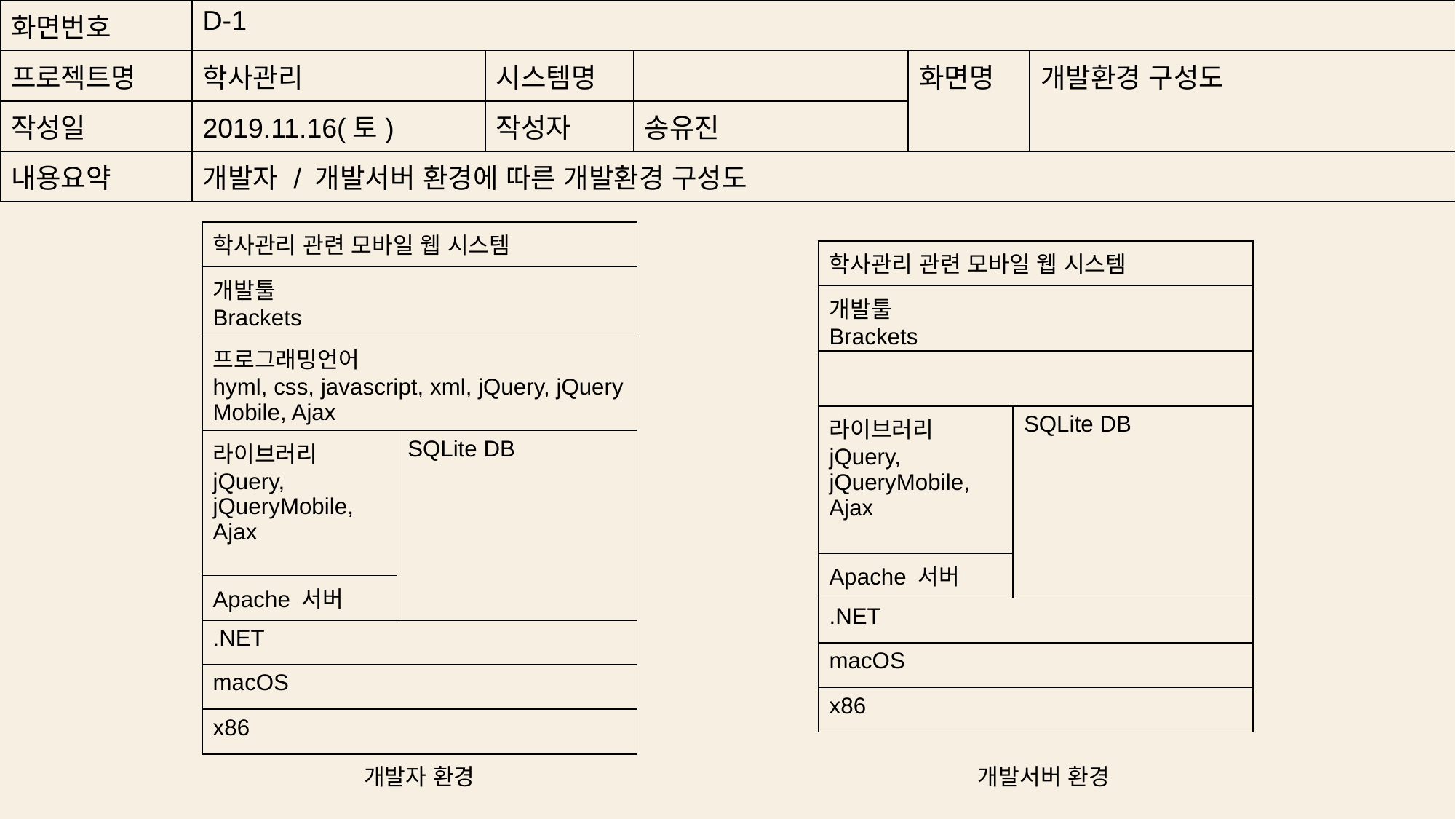

| 화면번호 | D-1 |  |  |  |  |
| --- | --- | --- | --- | --- | --- |
| 프로젝트명 | 학사관리 | 시스템명 |  | 화면명 | 개발환경 구성도 |
| 작성일 | 2019.11.16(토) | 작성자 | 송유진 |  |  |
| 내용요약 | 개발자 / 개발서버 환경에 따른 개발환경 구성도 |  |  |  |  |
| 학사관리 관련 모바일 웹 시스템 |  |
| --- | --- |
| 개발툴 Brackets |  |
| 프로그래밍언어 hyml, css, javascript, xml, jQuery, jQuery Mobile, Ajax |  |
| 라이브러리 jQuery, jQueryMobile, Ajax | SQLite DB |
| Apache 서버 |  |
| .NET |  |
| macOS |  |
| x86 |  |
| 학사관리 관련 모바일 웹 시스템 |  |
| --- | --- |
| 개발툴 Brackets |  |
|  |  |
| 라이브러리 jQuery, jQueryMobile, Ajax | SQLite DB |
| Apache 서버 |  |
| .NET |  |
| macOS |  |
| x86 |  |
개발자 환경
개발서버 환경